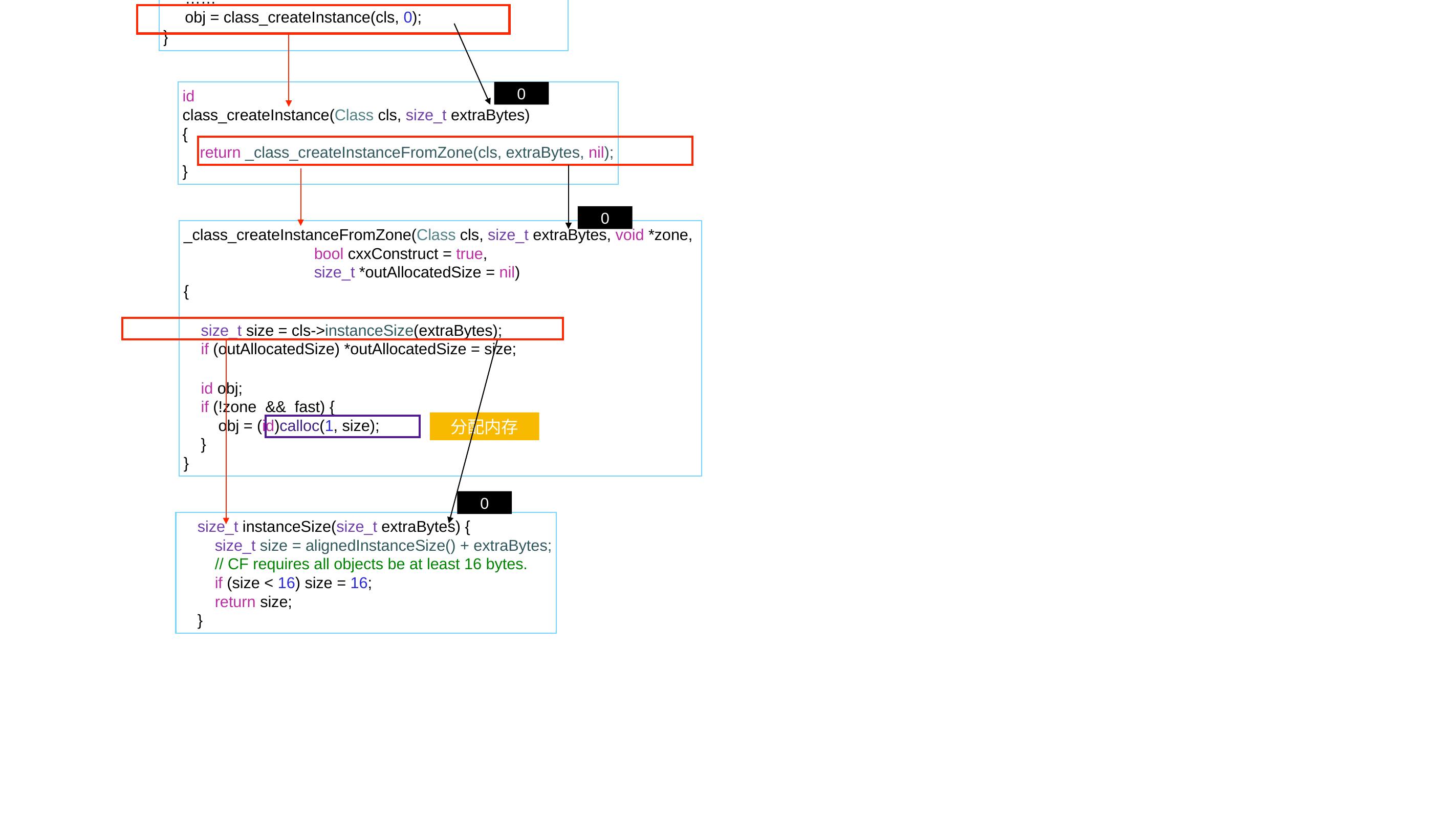

alloc分配内存
[NSObject alloc]
_objc_rootAllocWithZone(Class cls, malloc_zone_t *zone)
     ……
     obj = class_createInstance(cls, 0);
}

id
class_createInstance(Class cls, size_t extraBytes)
{
    return _class_createInstanceFromZone(cls, extraBytes, nil);
}
0

0
_class_createInstanceFromZone(Class cls, size_t extraBytes, void *zone,
                              bool cxxConstruct = true,
                              size_t *outAllocatedSize = nil)
{

    size_t size = cls->instanceSize(extraBytes);
    if (outAllocatedSize) *outAllocatedSize = size;

    id obj;
    if (!zone  &&  fast) {
        obj = (id)calloc(1, size);
    }
}

分配内存

0
    size_t instanceSize(size_t extraBytes) {
        size_t size = alignedInstanceSize() + extraBytes;
        // CF requires all objects be at least 16 bytes.
        if (size < 16) size = 16;
        return size;
    }